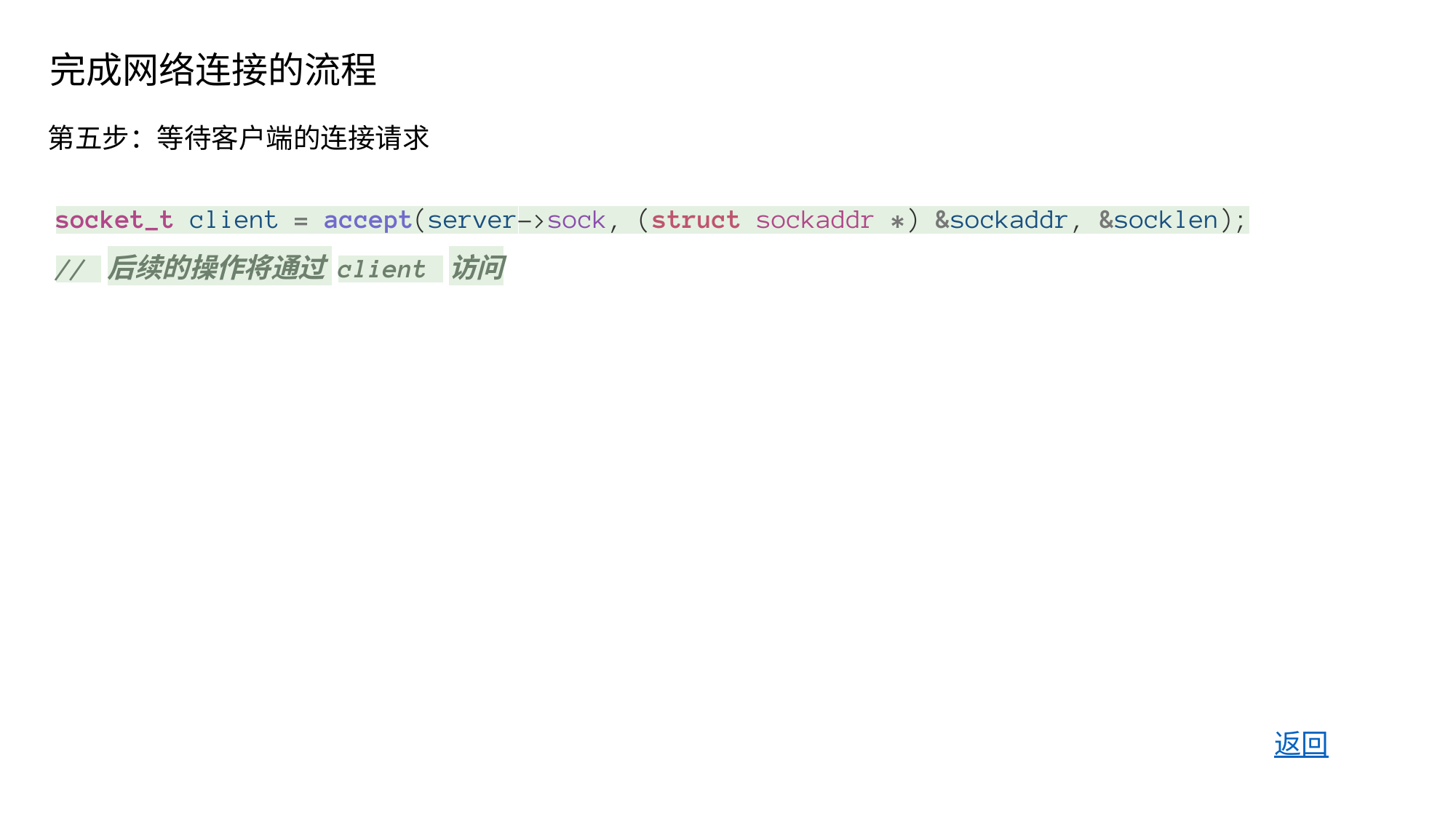

完成网络连接的流程
第五步：等待客户端的连接请求
socket_t client = accept(server->sock, (struct sockaddr *) &sockaddr, &socklen);
// 后续的操作将通过 client 访问
返回